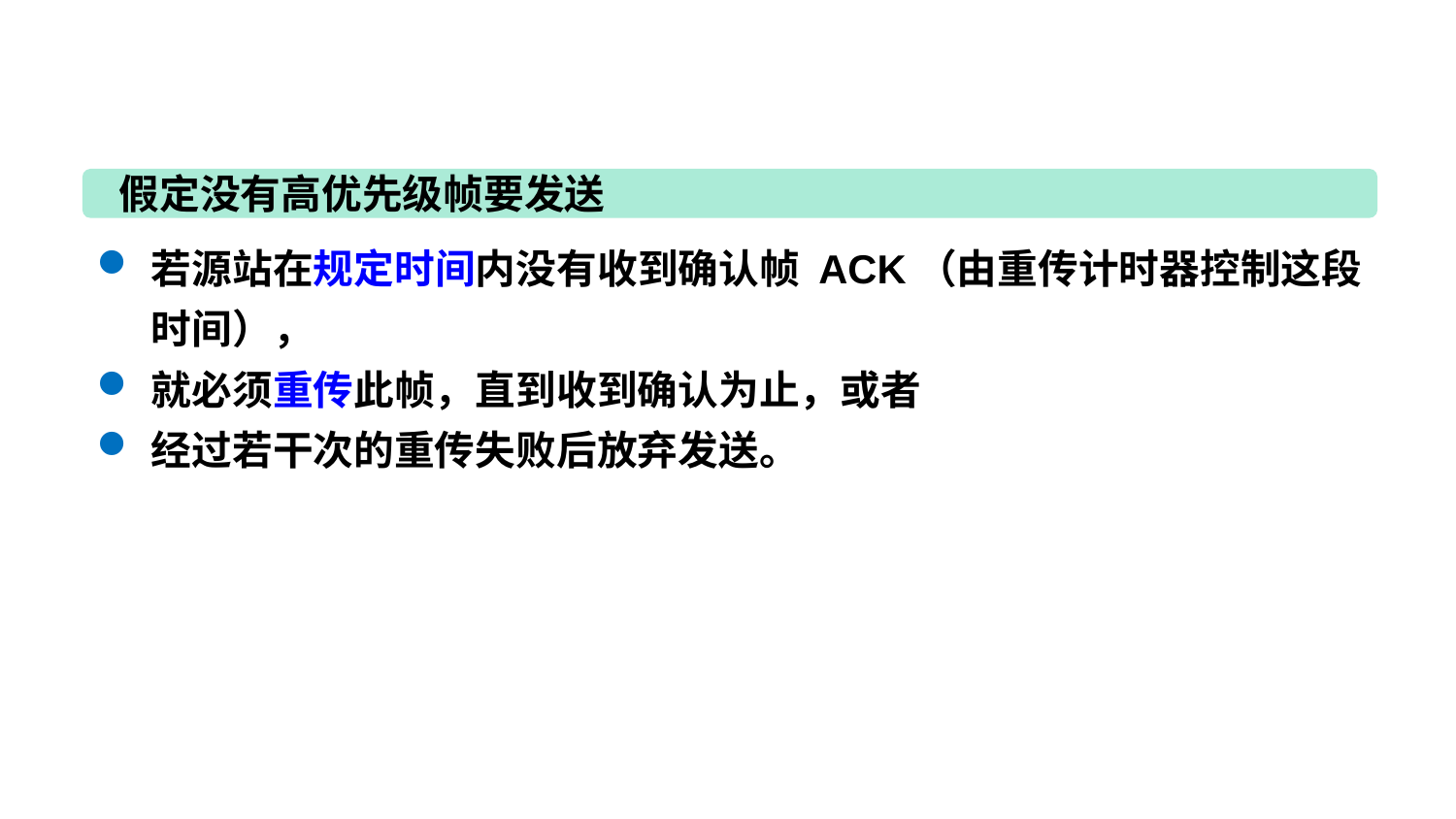

假定没有高优先级帧要发送

若源站在规定时间内没有收到确认帧 ACK（由重传计时器控制这段时间），
就必须重传此帧，直到收到确认为止，或者
经过若干次的重传失败后放弃发送。
45